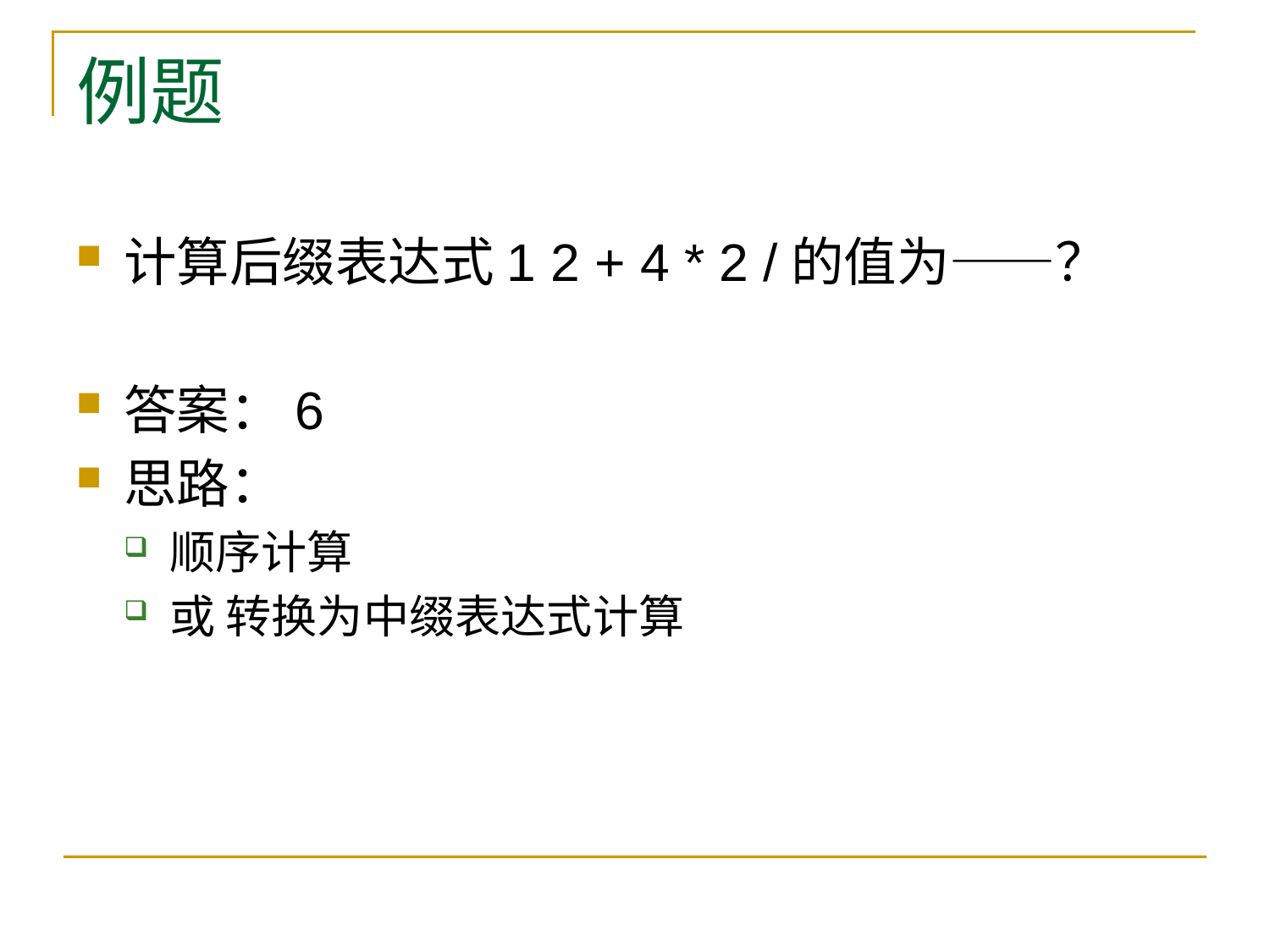

# 例题
计算后缀表达式1 2 + 4 * 2 /的值为——？

答案：6
思路：
顺序计算
或 转换为中缀表达式计算